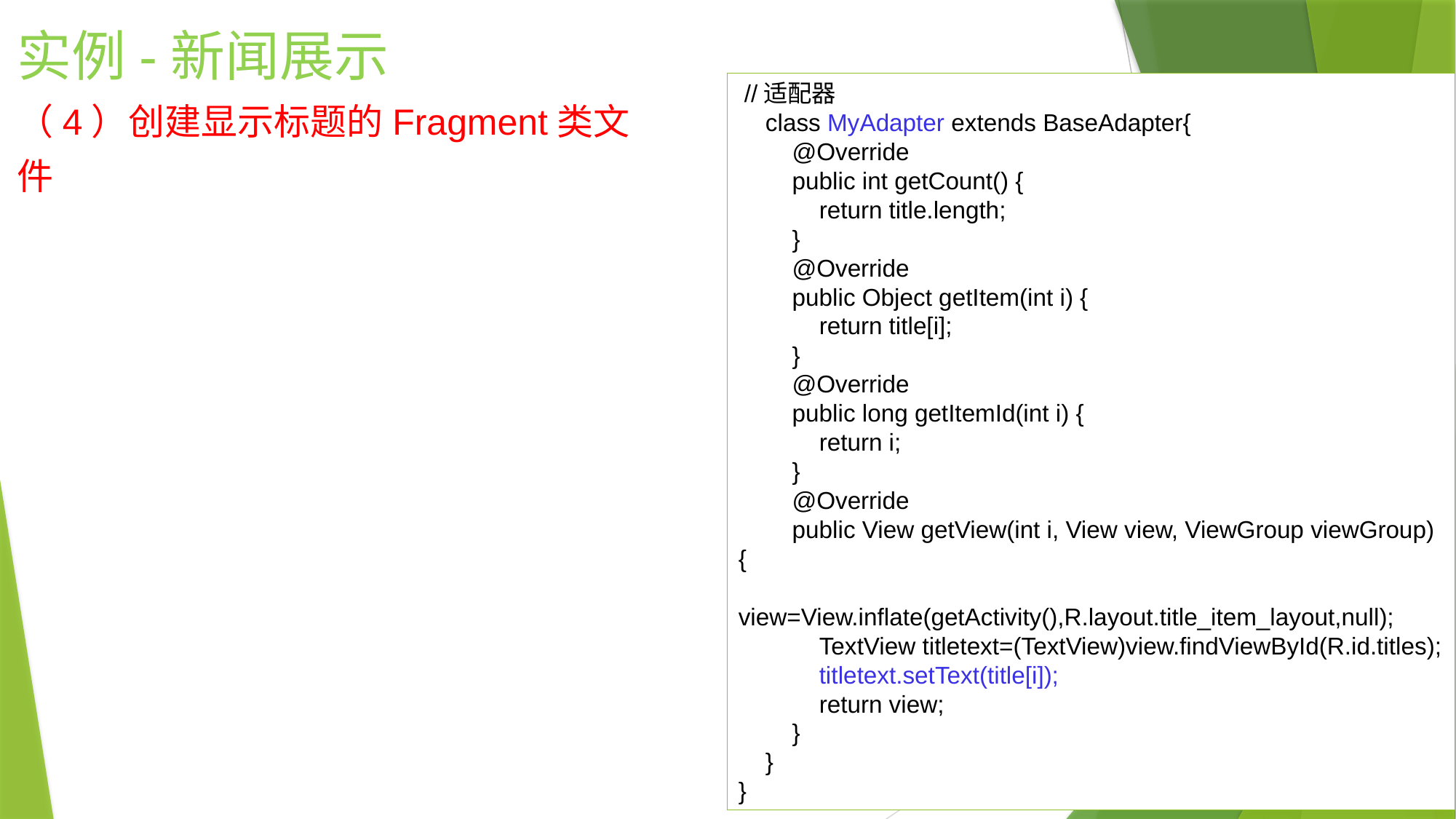

实例-新闻展示
（4）创建显示标题的Fragment类文件
 //适配器
    class MyAdapter extends BaseAdapter{
        @Override
        public int getCount() {
            return title.length;
        }
        @Override
        public Object getItem(int i) {
            return title[i];
        }
        @Override
        public long getItemId(int i) {
            return i;
        }
        @Override
        public View getView(int i, View view, ViewGroup viewGroup) {
            view=View.inflate(getActivity(),R.layout.title_item_layout,null);
            TextView titletext=(TextView)view.findViewById(R.id.titles);
            titletext.setText(title[i]);
            return view;
        }
    }
}